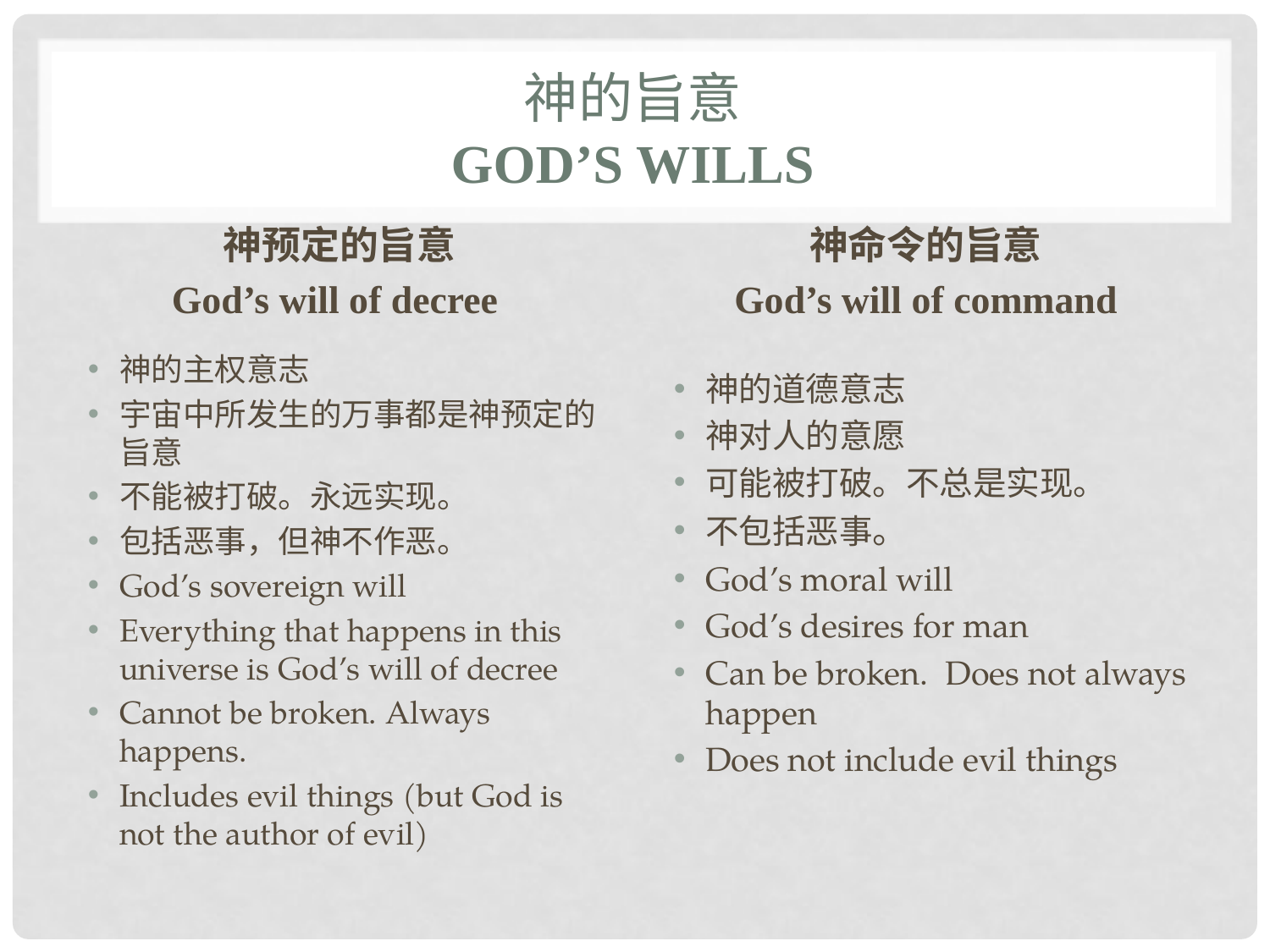

# 神的旨意 God’s wills
神预定的旨意
God’s will of decree
神命令的旨意
God’s will of command
神的主权意志
宇宙中所发生的万事都是神预定的旨意
不能被打破。永远实现。
包括恶事，但神不作恶。
God’s sovereign will
Everything that happens in this universe is God’s will of decree
Cannot be broken. Always happens.
Includes evil things (but God is not the author of evil)
神的道德意志
神对人的意愿
可能被打破。不总是实现。
不包括恶事。
God’s moral will
God’s desires for man
Can be broken.  Does not always happen
Does not include evil things